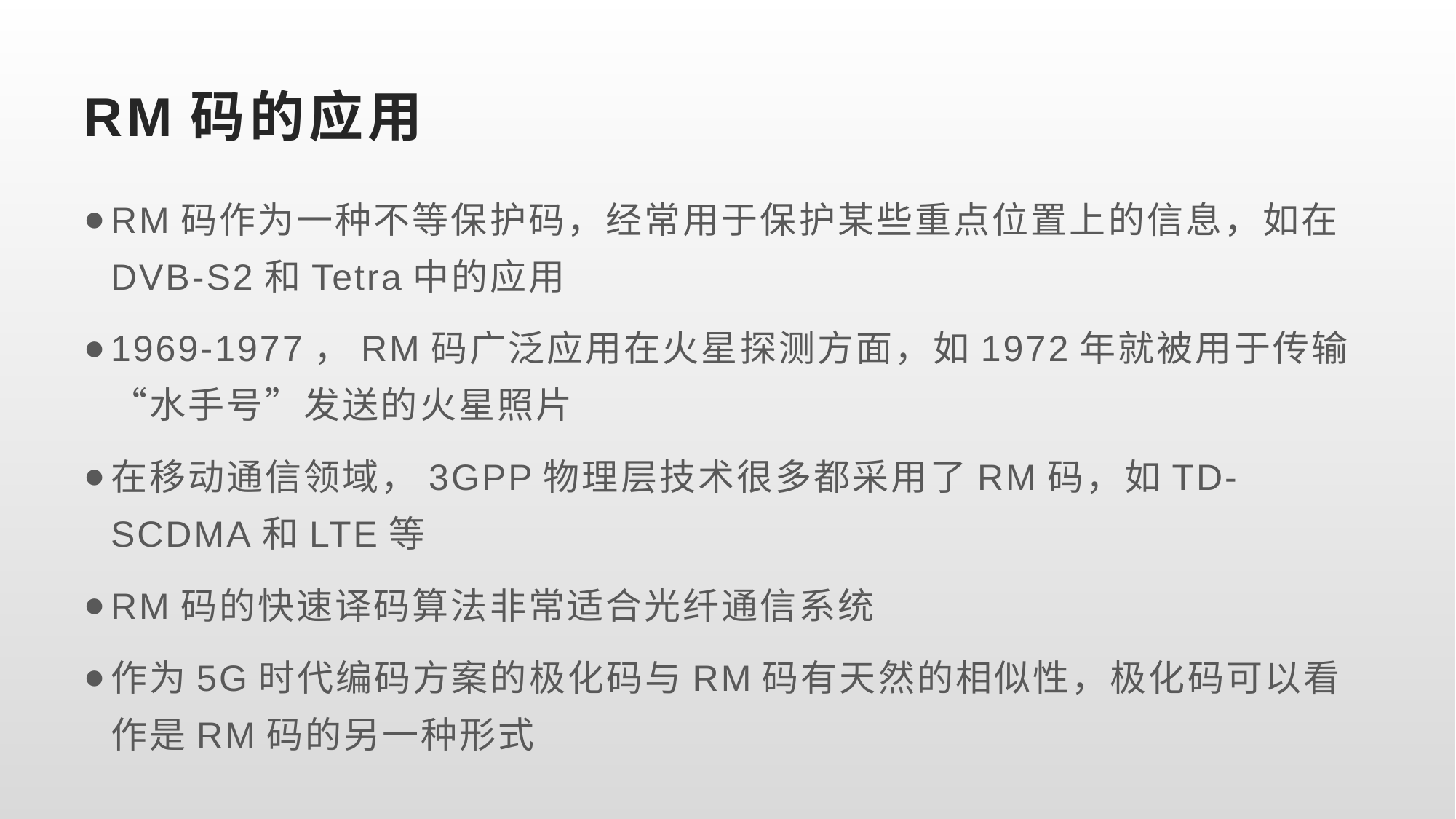

# RM码的应用
RM码作为一种不等保护码，经常用于保护某些重点位置上的信息，如在DVB-S2和Tetra中的应用
1969-1977，RM码广泛应用在火星探测方面，如1972年就被用于传输“水手号”发送的火星照片
在移动通信领域，3GPP物理层技术很多都采用了RM码，如TD-SCDMA和LTE等
RM码的快速译码算法非常适合光纤通信系统
作为5G时代编码方案的极化码与RM码有天然的相似性，极化码可以看作是RM码的另一种形式